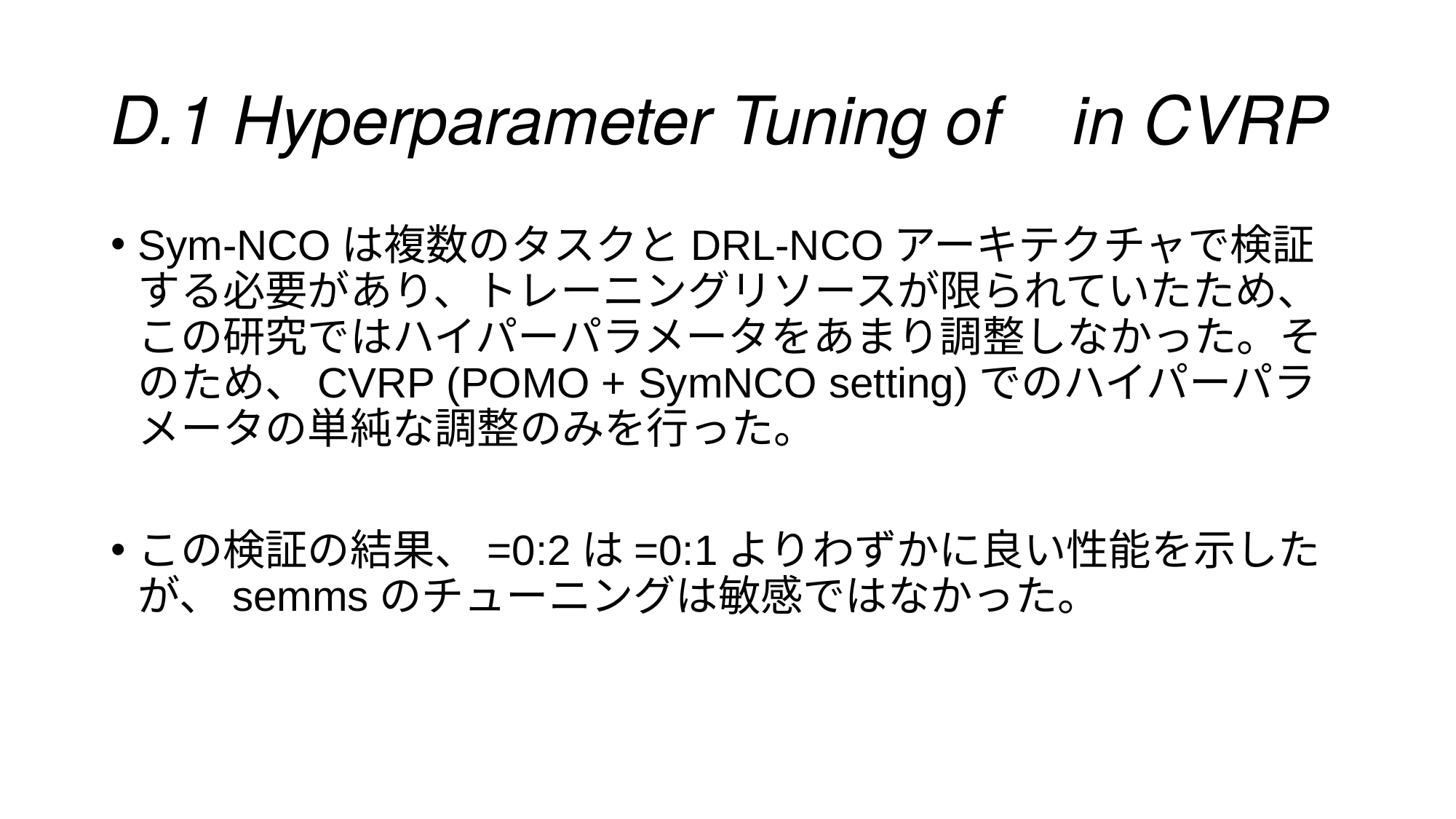

# D.1 Hyperparameter Tuning of   in CVRP
Sym-NCOは複数のタスクとDRL-NCOアーキテクチャで検証する必要があり、トレーニングリソースが限られていたため、この研究ではハイパーパラメータをあまり調整しなかった。そのため、CVRP (POMO + SymNCO setting)でのハイパーパラメータの単純な調整のみを行った。

この検証の結果、=0:2は=0:1よりわずかに良い性能を示したが、semmsのチューニングは敏感ではなかった。